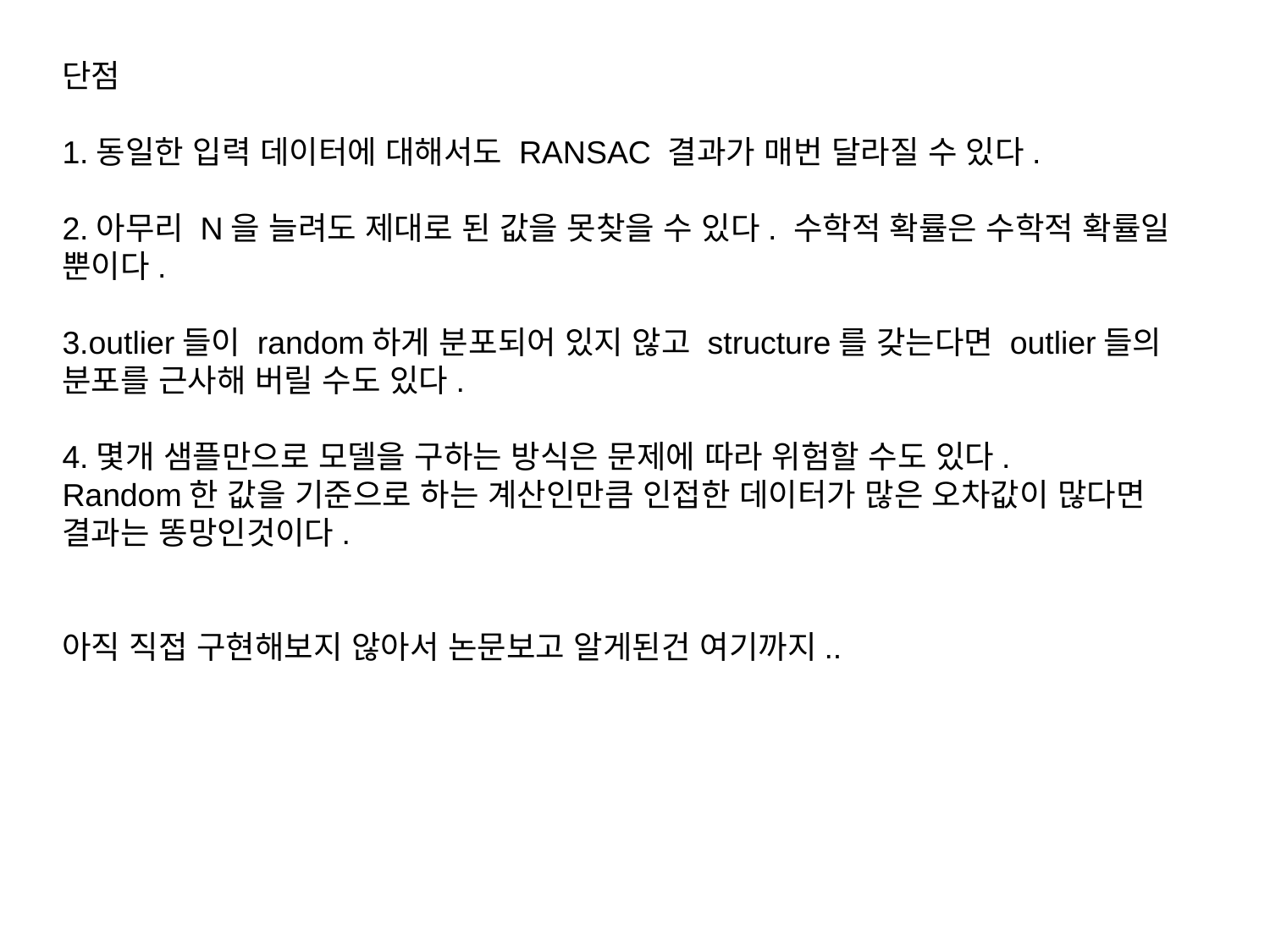

단점

1.동일한 입력 데이터에 대해서도 RANSAC 결과가 매번 달라질 수 있다.

2.아무리 N을 늘려도 제대로 된 값을 못찾을 수 있다. 수학적 확률은 수학적 확률일 뿐이다.

3.outlier들이 random하게 분포되어 있지 않고 structure를 갖는다면 outlier들의 분포를 근사해 버릴 수도 있다.

4.몇개 샘플만으로 모델을 구하는 방식은 문제에 따라 위험할 수도 있다.
Random한 값을 기준으로 하는 계산인만큼 인접한 데이터가 많은 오차값이 많다면 결과는 똥망인것이다.

아직 직접 구현해보지 않아서 논문보고 알게된건 여기까지..